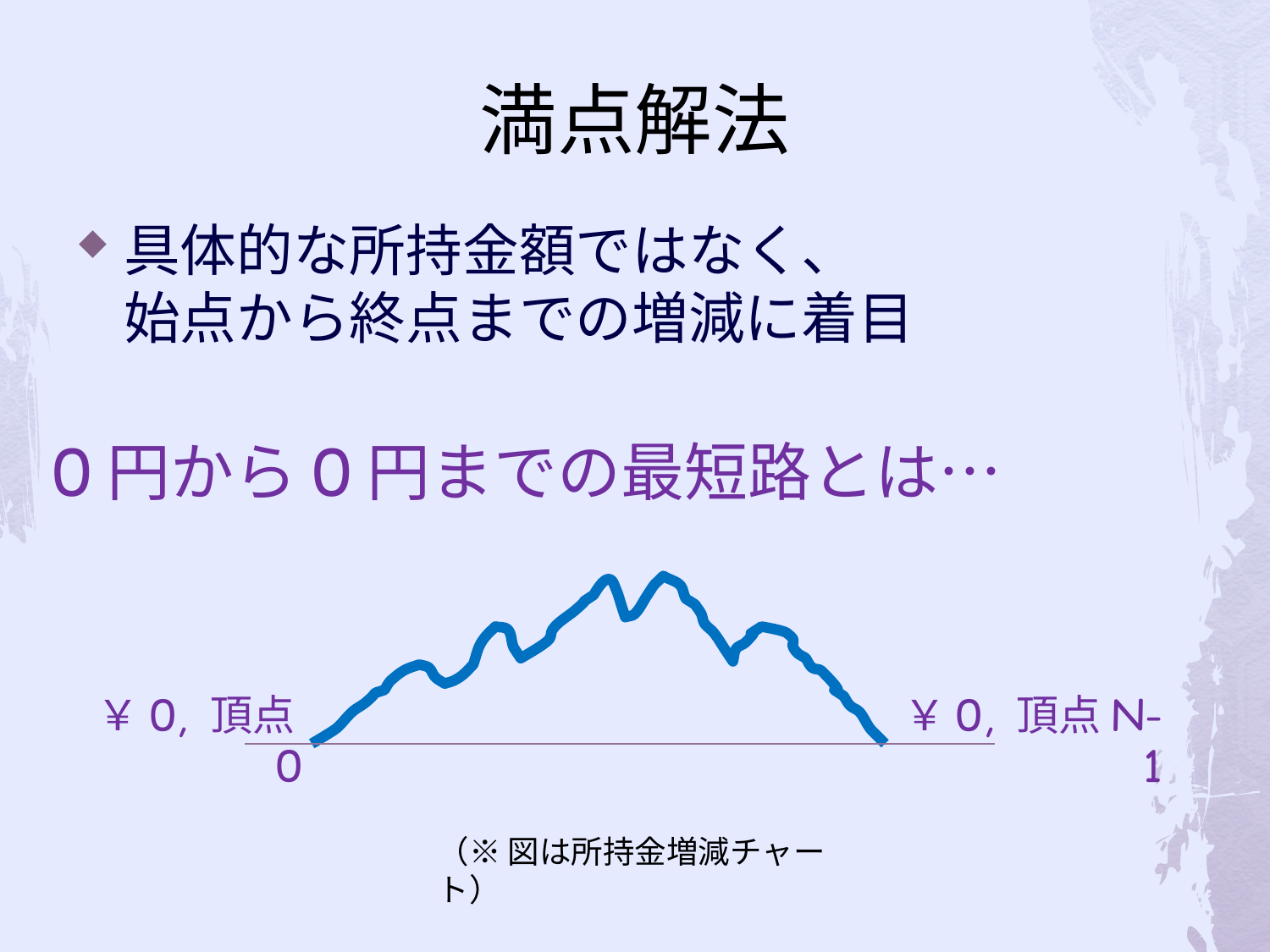

# 満点解法
具体的な所持金額ではなく、
始点から終点までの増減に着目
0円から0円までの最短路とは…

￥0, 頂点0
￥0, 頂点N-1
（※ 図は所持金増減チャート）